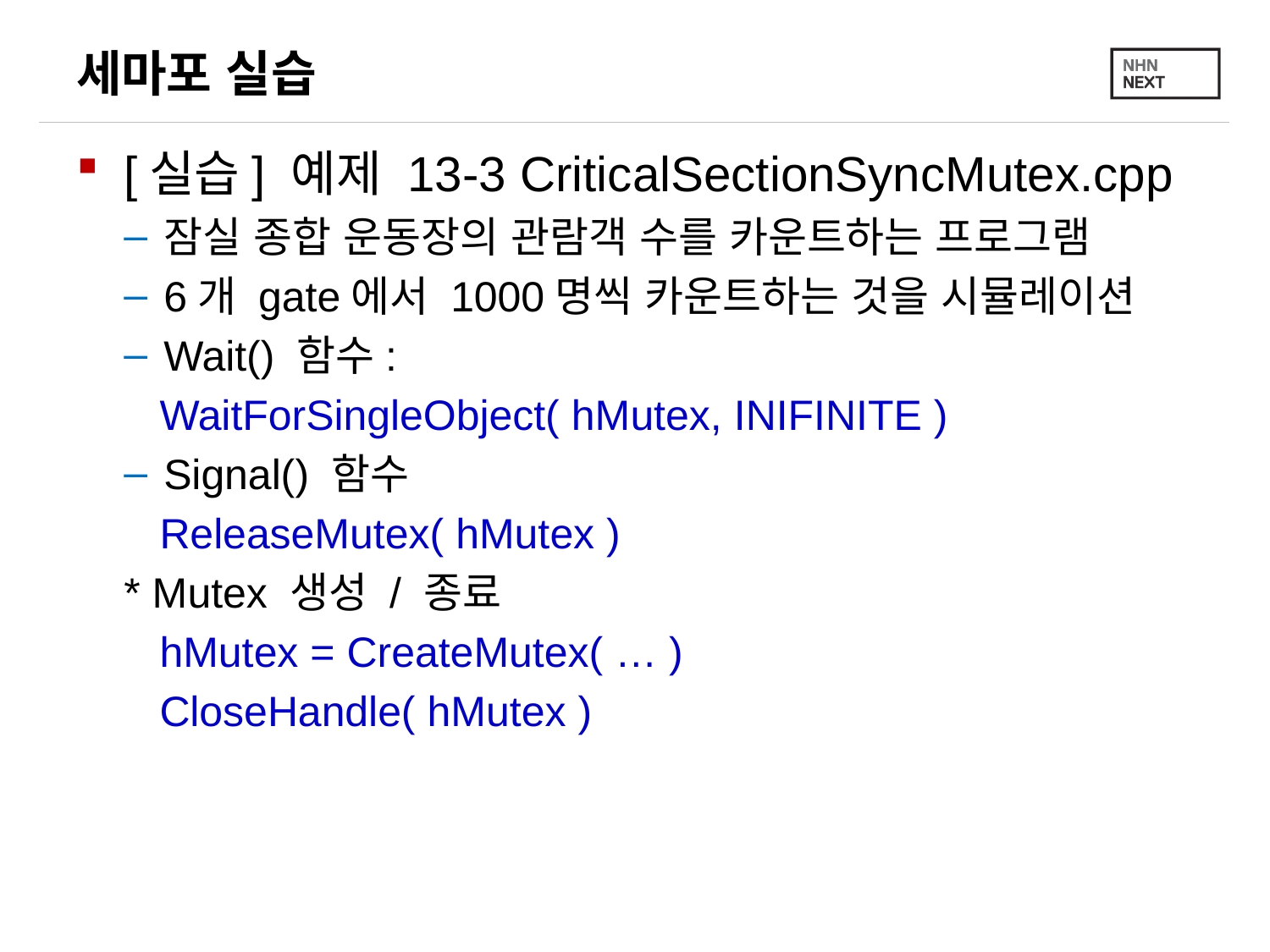

# 세마포 실습
[실습] 예제 13-3 CriticalSectionSyncMutex.cpp
잠실 종합 운동장의 관람객 수를 카운트하는 프로그램
6개 gate에서 1000명씩 카운트하는 것을 시뮬레이션
Wait() 함수:
   WaitForSingleObject( hMutex, INIFINITE )
Signal() 함수
   ReleaseMutex( hMutex )
* Mutex 생성 / 종료
   hMutex = CreateMutex( … )
   CloseHandle( hMutex )